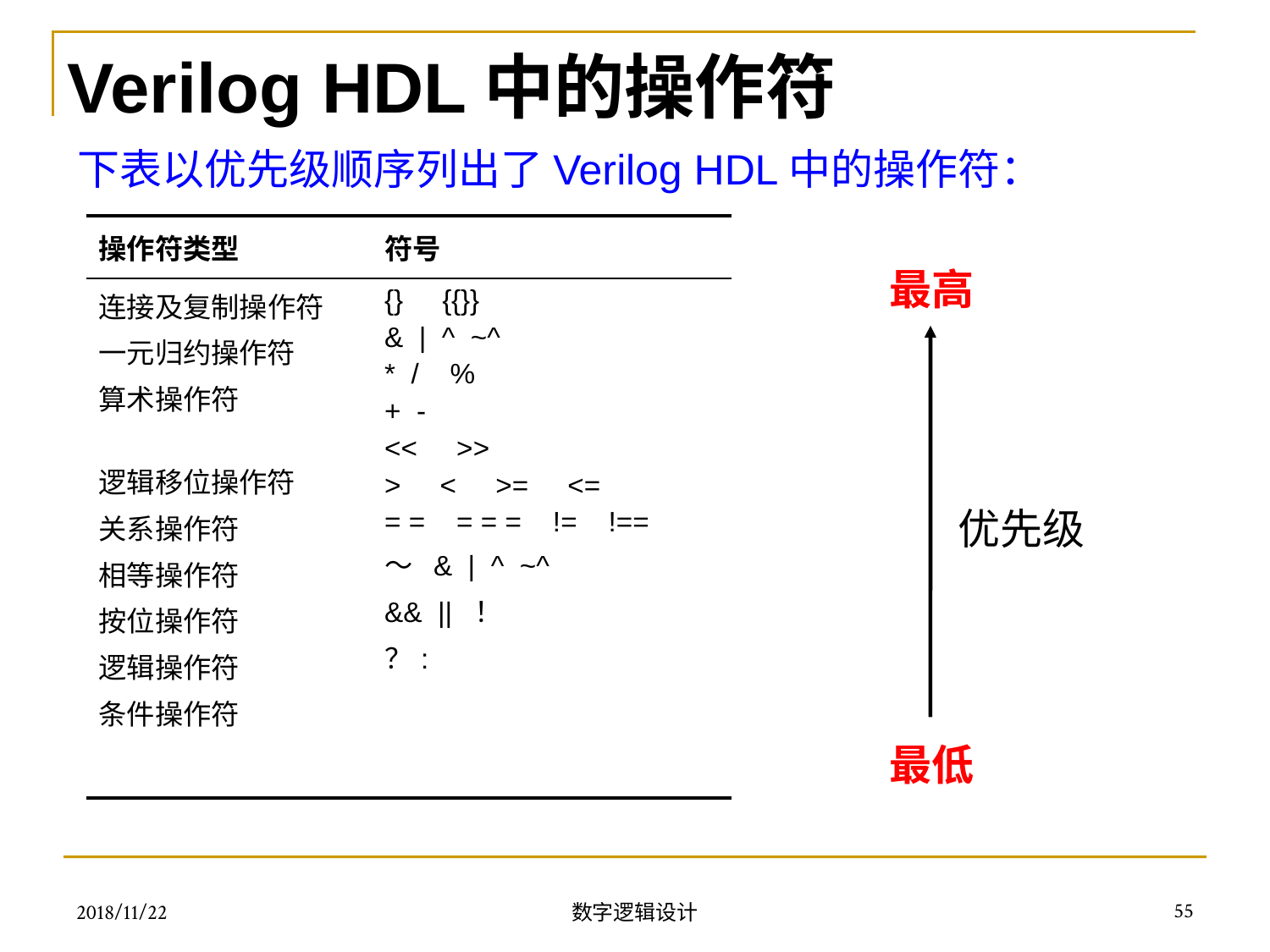

Verilog HDL中的操作符
下表以优先级顺序列出了Verilog HDL中的操作符：
| 操作符类型 | 符号 |
| --- | --- |
| 连接及复制操作符 一元归约操作符 算术操作符 逻辑移位操作符 关系操作符 相等操作符 按位操作符 逻辑操作符 条件操作符 | {} {{}} & | ^ ~^ \* / % + - << >> > < >= <= = = = = = != !== ～ & | ^ ~^ && || ！ ？: |
最高

优先级
最低
2018/11/22
55
数字逻辑设计